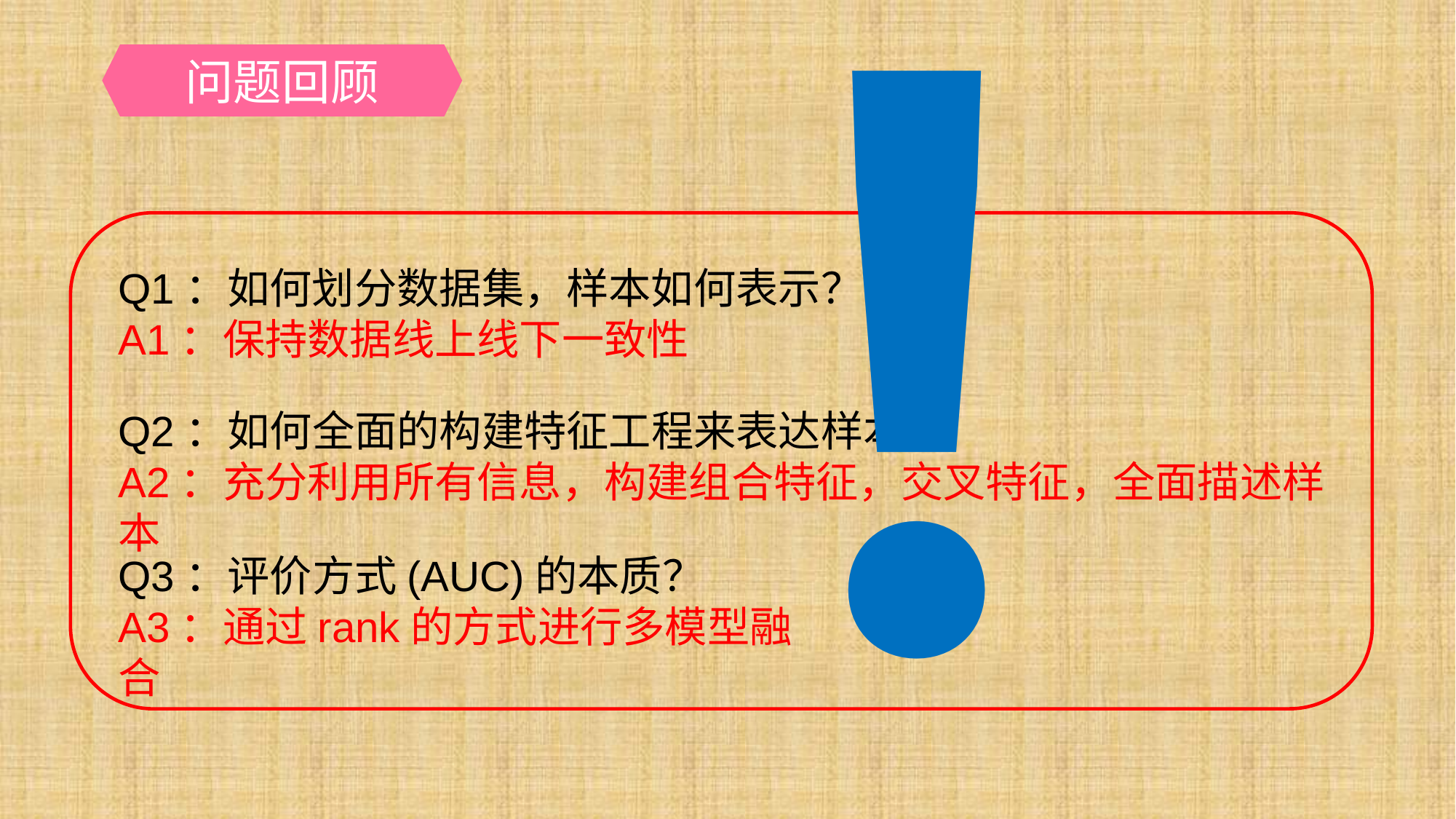

！
问题回顾

Q1：如何划分数据集，样本如何表示？
A1：保持数据线上线下一致性
Q2：如何全面的构建特征工程来表达样本？
A2：充分利用所有信息，构建组合特征，交叉特征，全面描述样本
Q3：评价方式(AUC)的本质？
A3：通过rank的方式进行多模型融合